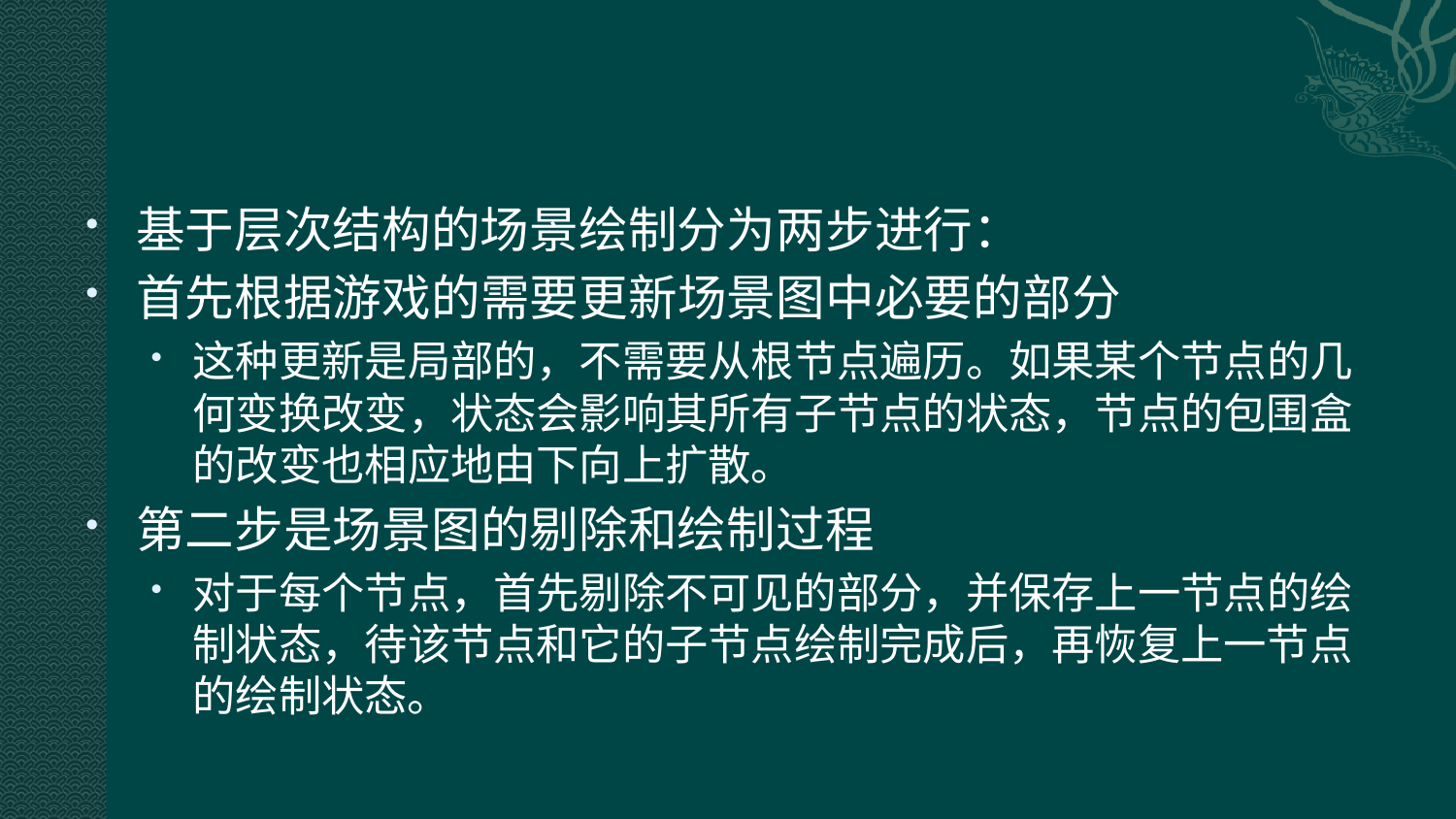

#
基于层次结构的场景绘制分为两步进行：
首先根据游戏的需要更新场景图中必要的部分
这种更新是局部的，不需要从根节点遍历。如果某个节点的几何变换改变，状态会影响其所有子节点的状态，节点的包围盒的改变也相应地由下向上扩散。
第二步是场景图的剔除和绘制过程
对于每个节点，首先剔除不可见的部分，并保存上一节点的绘制状态，待该节点和它的子节点绘制完成后，再恢复上一节点的绘制状态。